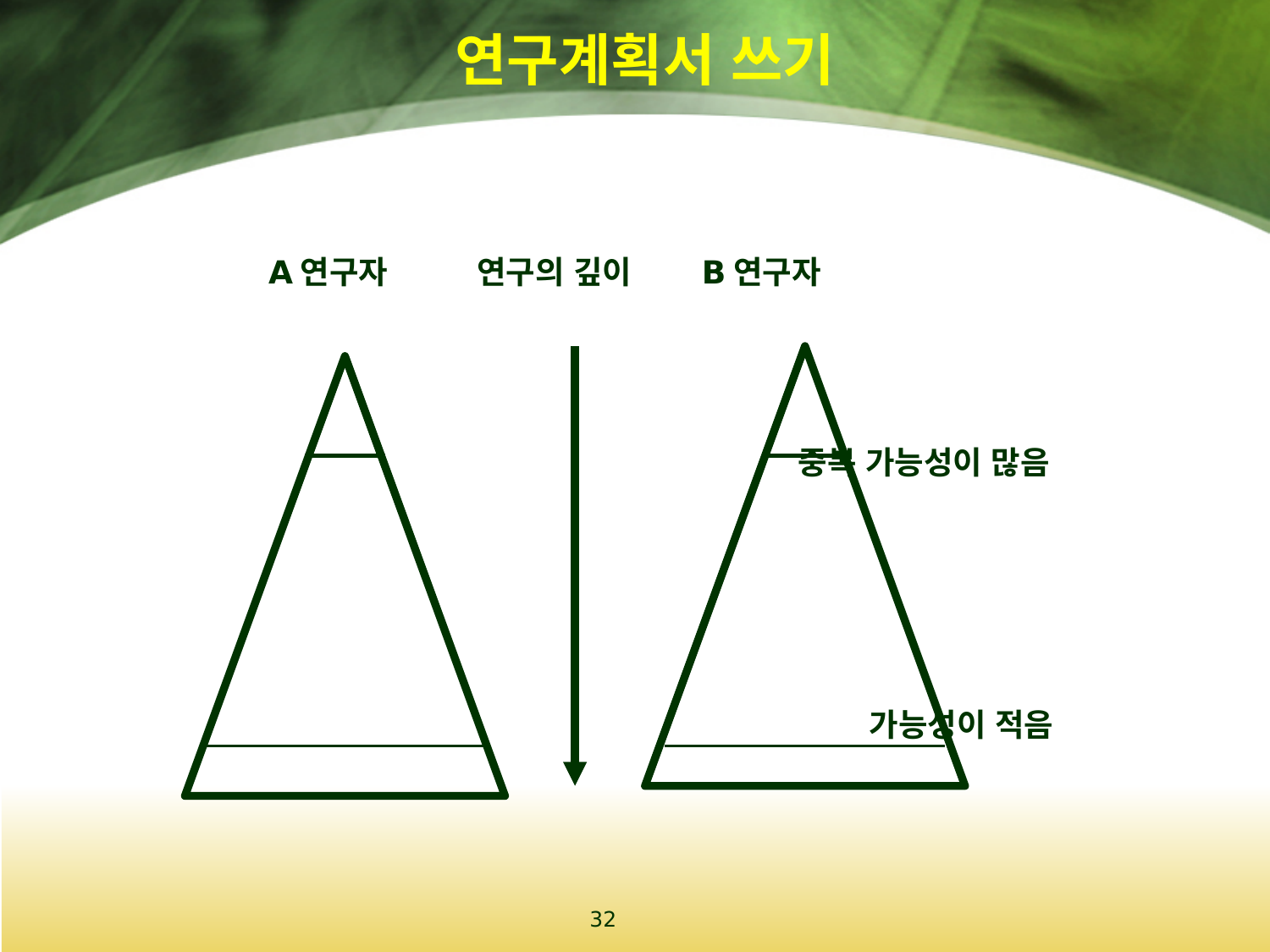

# 연구계획서 쓰기
 A연구자          연구의 깊이       B연구자

                                                            중복 가능성이 많음

                                                                    가능성이 적음

32